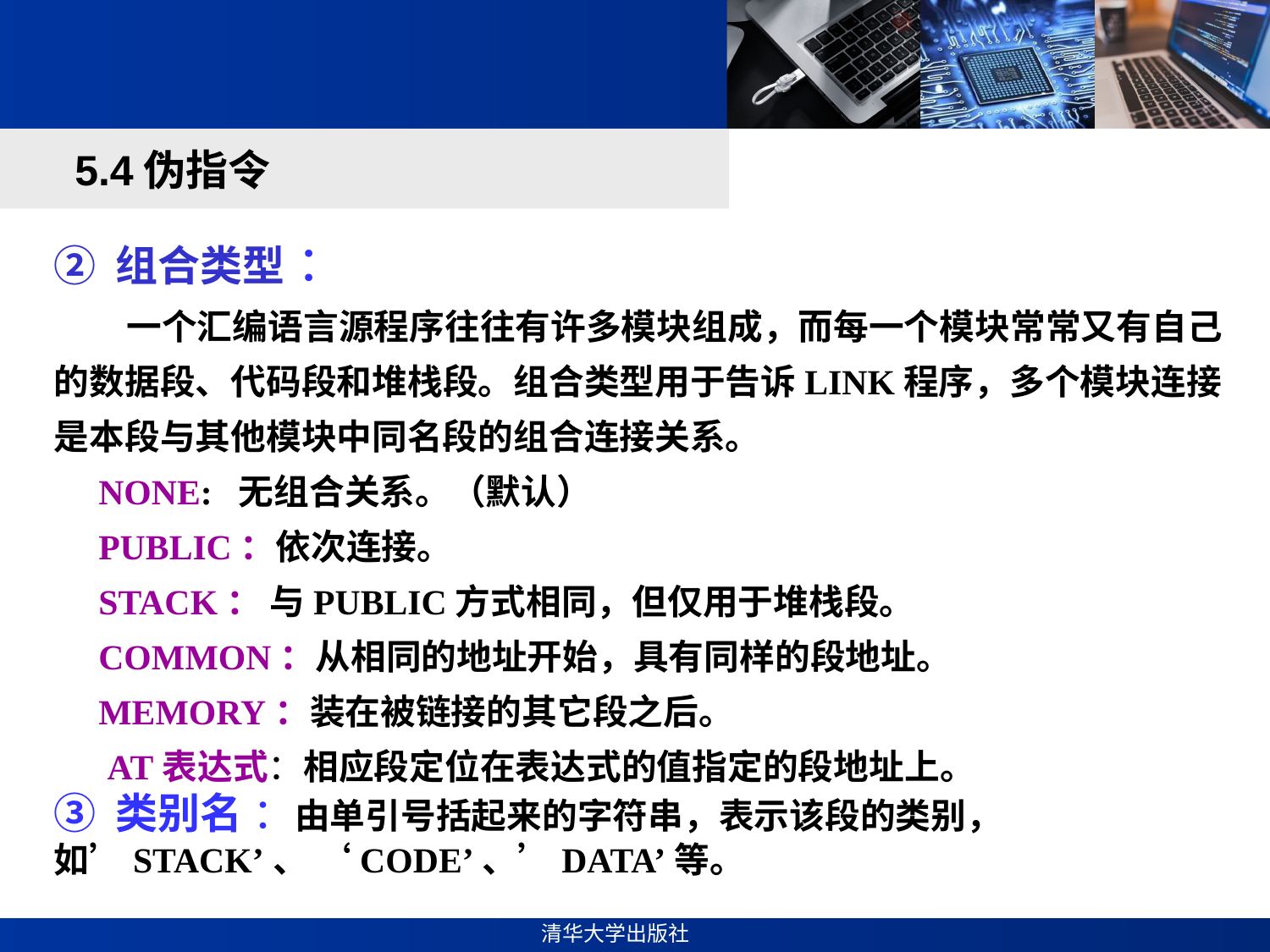

#
5.4伪指令

② 组合类型 ：
        一个汇编语言源程序往往有许多模块组成，而每一个模块常常又有自己的数据段、代码段和堆栈段。组合类型用于告诉LINK程序，多个模块连接是本段与其他模块中同名段的组合连接关系。
     NONE:  无组合关系。（默认）
     PUBLIC：依次连接。
     STACK： 与PUBLIC方式相同，但仅用于堆栈段。
     COMMON：从相同的地址开始，具有同样的段地址。
     MEMORY：装在被链接的其它段之后。
      AT表达式：相应段定位在表达式的值指定的段地址上。
③ 类别名 ：由单引号括起来的字符串，表示该段的类别，如’STACK’、 ‘CODE’、’DATA’等。